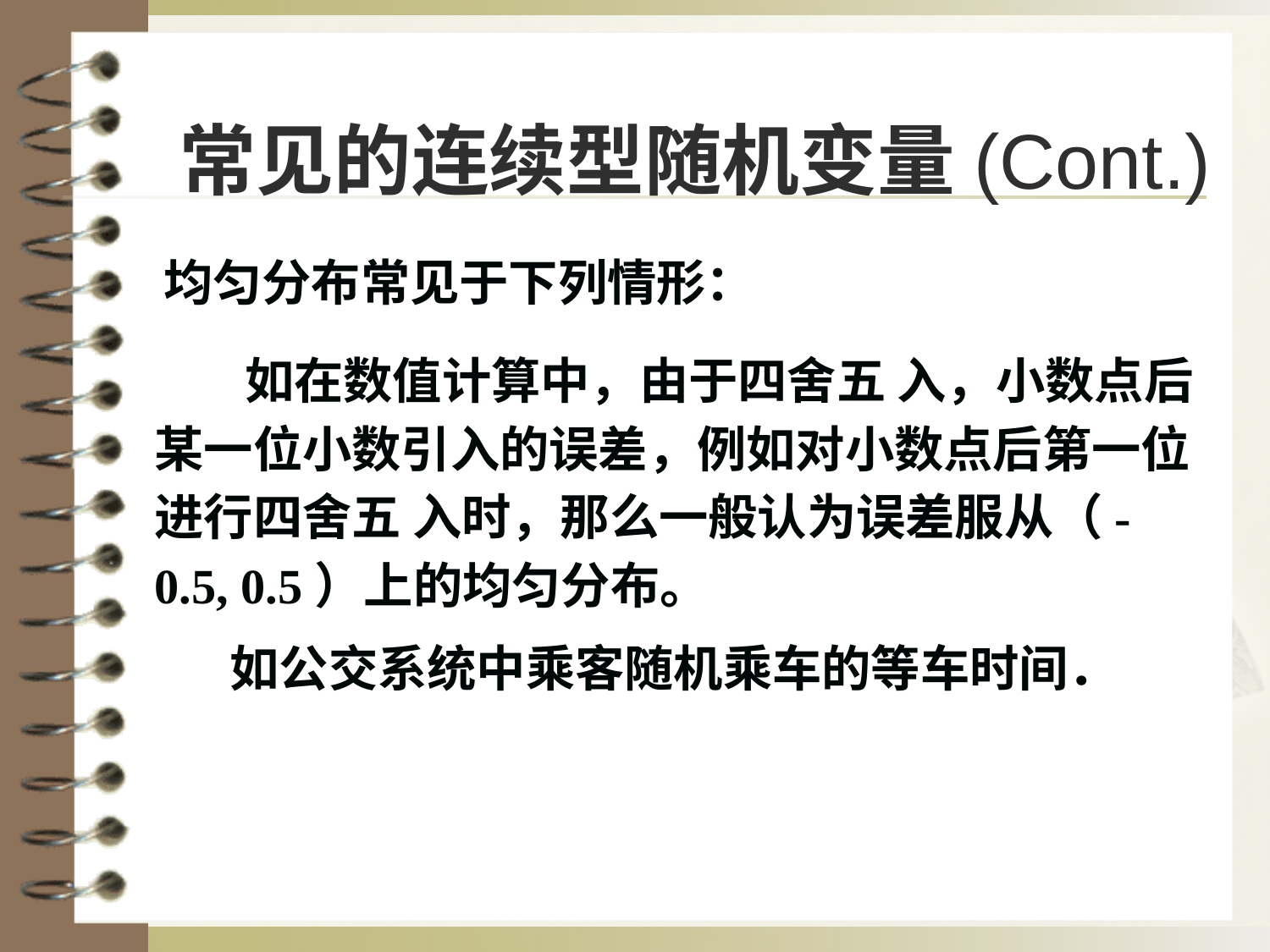

# 常见的连续型随机变量(Cont.)
均匀分布常见于下列情形：
        如在数值计算中，由于四舍五 入，小数点后某一位小数引入的误差，例如对小数点后第一位进行四舍五 入时，那么一般认为误差服从（-0.5, 0.5）上的均匀分布。
如公交系统中乘客随机乘车的等车时间．